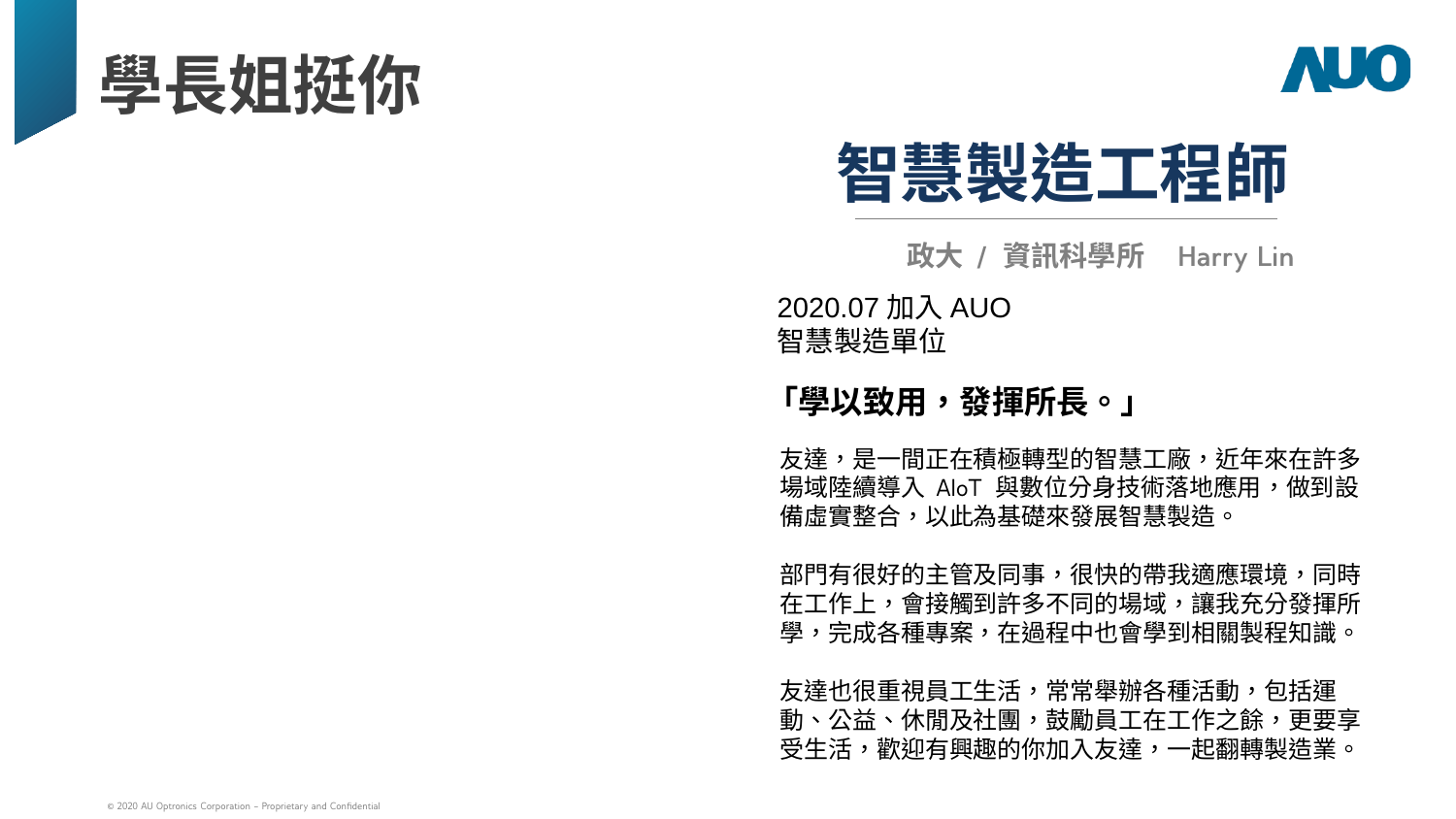

# 學長姐挺你
智慧製造工程師
政大 / 資訊科學所    Harry Lin
2020.07加入AUO
智慧製造單位
「學以致用，發揮所長。」
友達，是一間正在積極轉型的智慧工廠，近年來在許多場域陸續導入 AIoT 與數位分身技術落地應用，做到設備虛實整合，以此為基礎來發展智慧製造。

部門有很好的主管及同事，很快的帶我適應環境，同時在工作上，會接觸到許多不同的場域，讓我充分發揮所學，完成各種專案，在過程中也會學到相關製程知識。

友達也很重視員工生活，常常舉辦各種活動，包括運動、公益、休閒及社團，鼓勵員工在工作之餘，更要享受生活，歡迎有興趣的你加入友達，一起翻轉製造業。